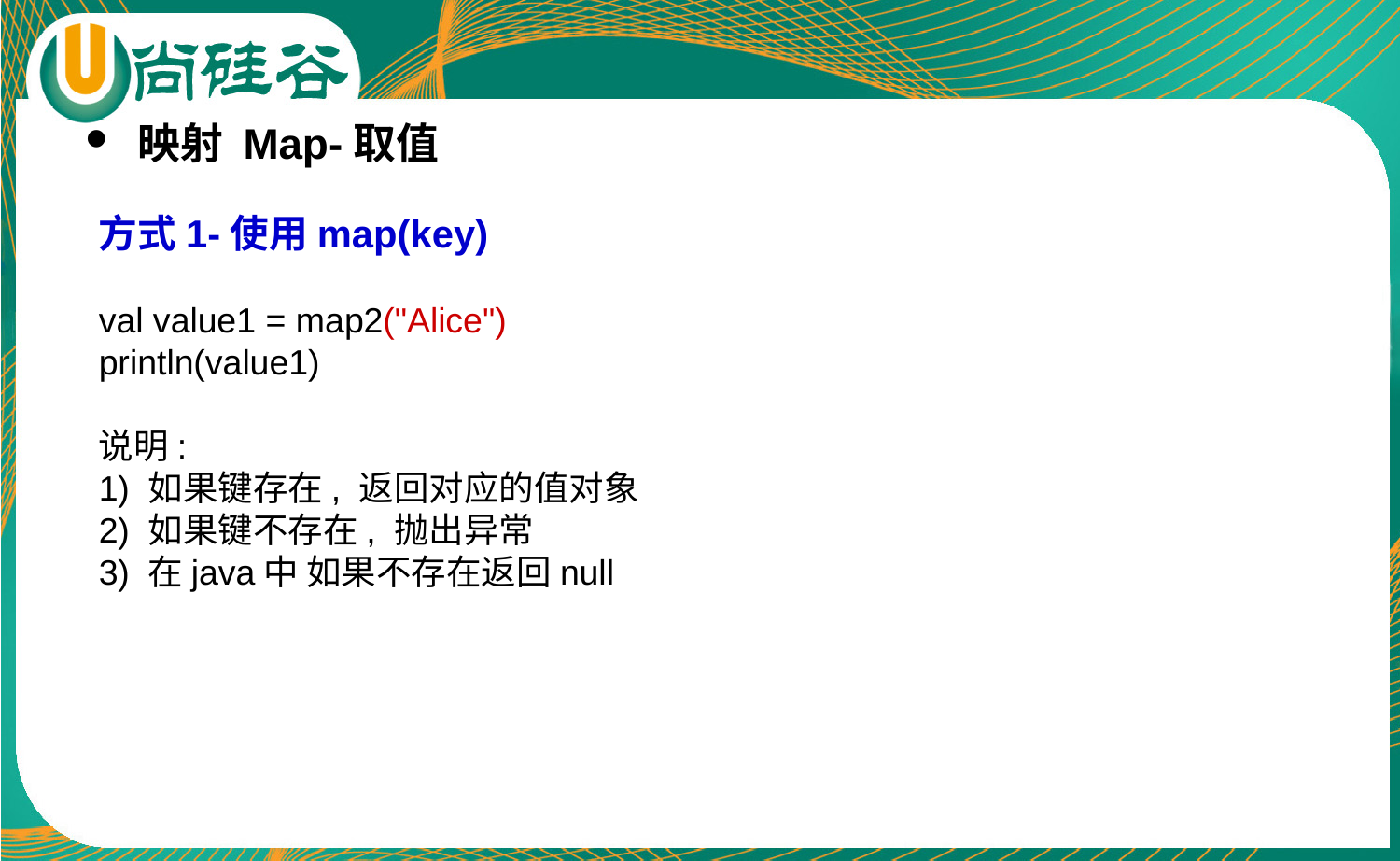

映射 Map-取值

方式1-使用map(key)

val value1 = map2("Alice")
println(value1)

说明:
1) 如果键存在, 返回对应的值对象
2) 如果键不存在, 抛出异常
3) 在java中 如果不存在返回null